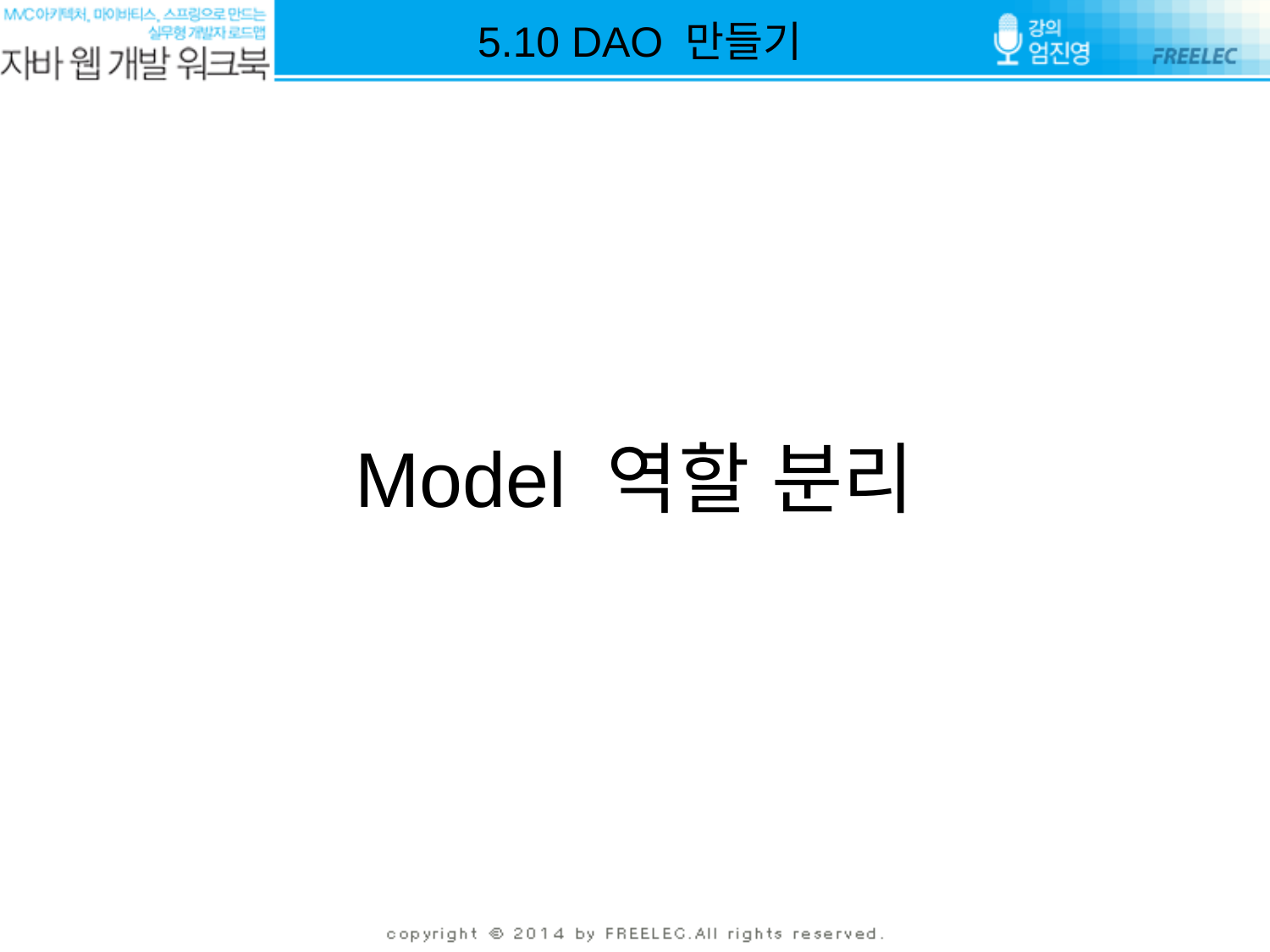

5.10 DAO 만들기
# Model 역할 분리